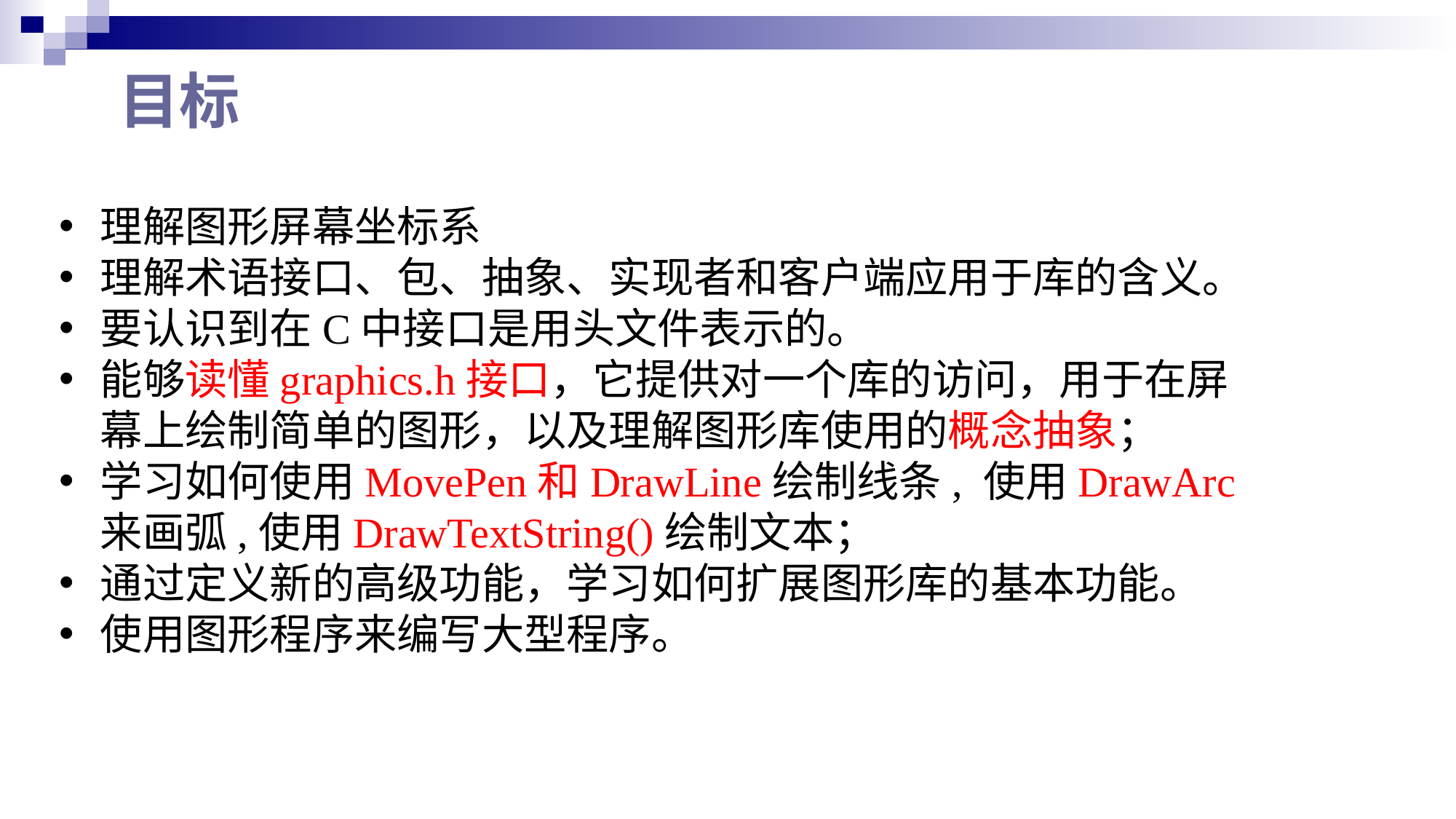

# 目标
理解图形屏幕坐标系
理解术语接口、包、抽象、实现者和客户端应用于库的含义。
要认识到在C中接口是用头文件表示的。
能够读懂graphics.h接口，它提供对一个库的访问，用于在屏幕上绘制简单的图形，以及理解图形库使用的概念抽象；
学习如何使用MovePen和DrawLine绘制线条, 使用DrawArc来画弧,使用DrawTextString()绘制文本；
通过定义新的高级功能，学习如何扩展图形库的基本功能。
使用图形程序来编写大型程序。